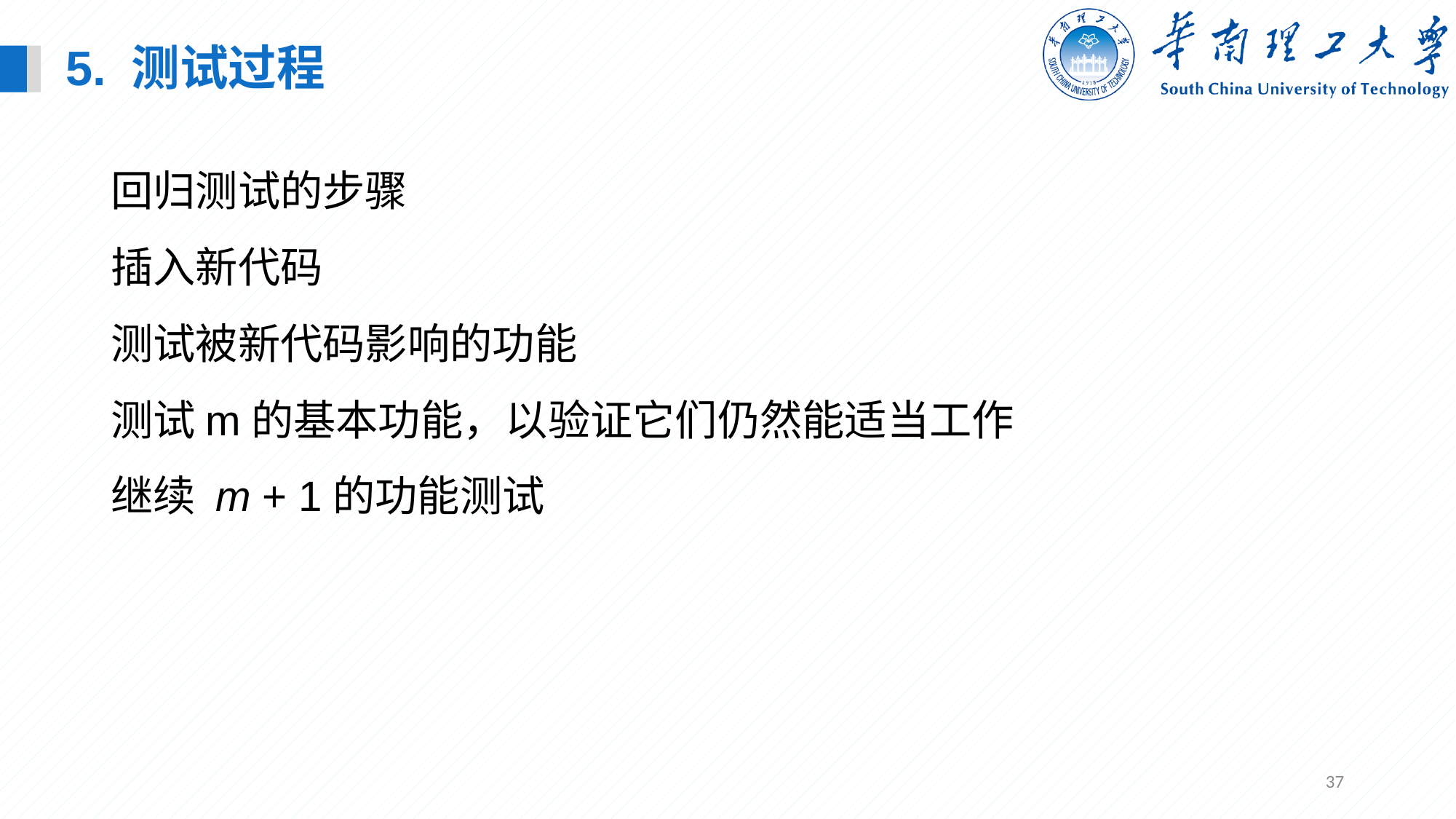

5. 测试过程
回归测试的步骤
插入新代码
测试被新代码影响的功能
测试m的基本功能，以验证它们仍然能适当工作
继续 m + 1的功能测试
37